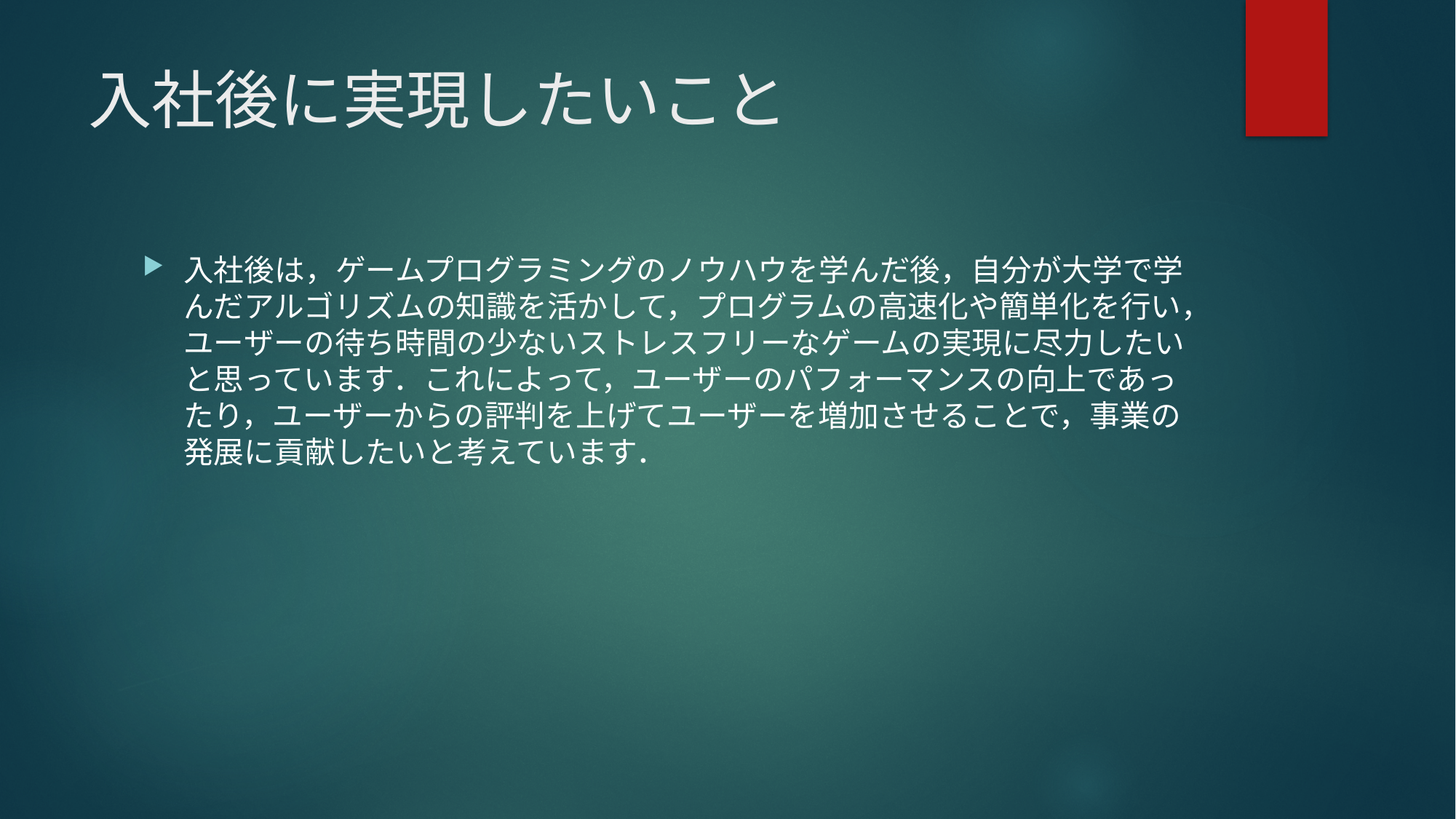

# 入社後に実現したいこと
入社後は，ゲームプログラミングのノウハウを学んだ後，自分が大学で学んだアルゴリズムの知識を活かして，プログラムの高速化や簡単化を行い，ユーザーの待ち時間の少ないストレスフリーなゲームの実現に尽力したいと思っています．これによって，ユーザーのパフォーマンスの向上であったり，ユーザーからの評判を上げてユーザーを増加させることで，事業の発展に貢献したいと考えています．